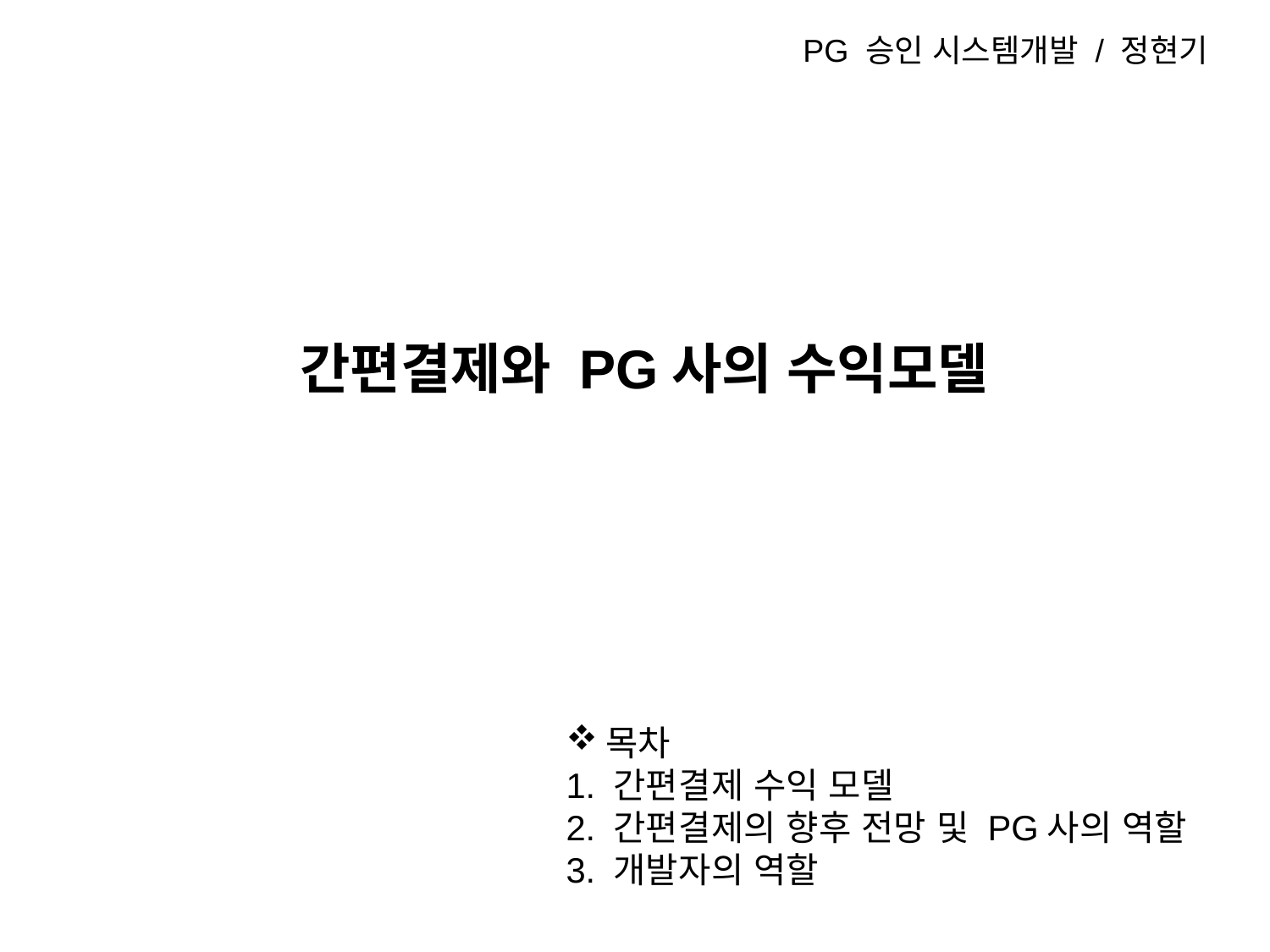

PG 승인 시스템개발 / 정현기

간편결제와 PG사의 수익모델
목차
1. 간편결제 수익 모델
2. 간편결제의 향후 전망 및 PG사의 역할
3. 개발자의 역할